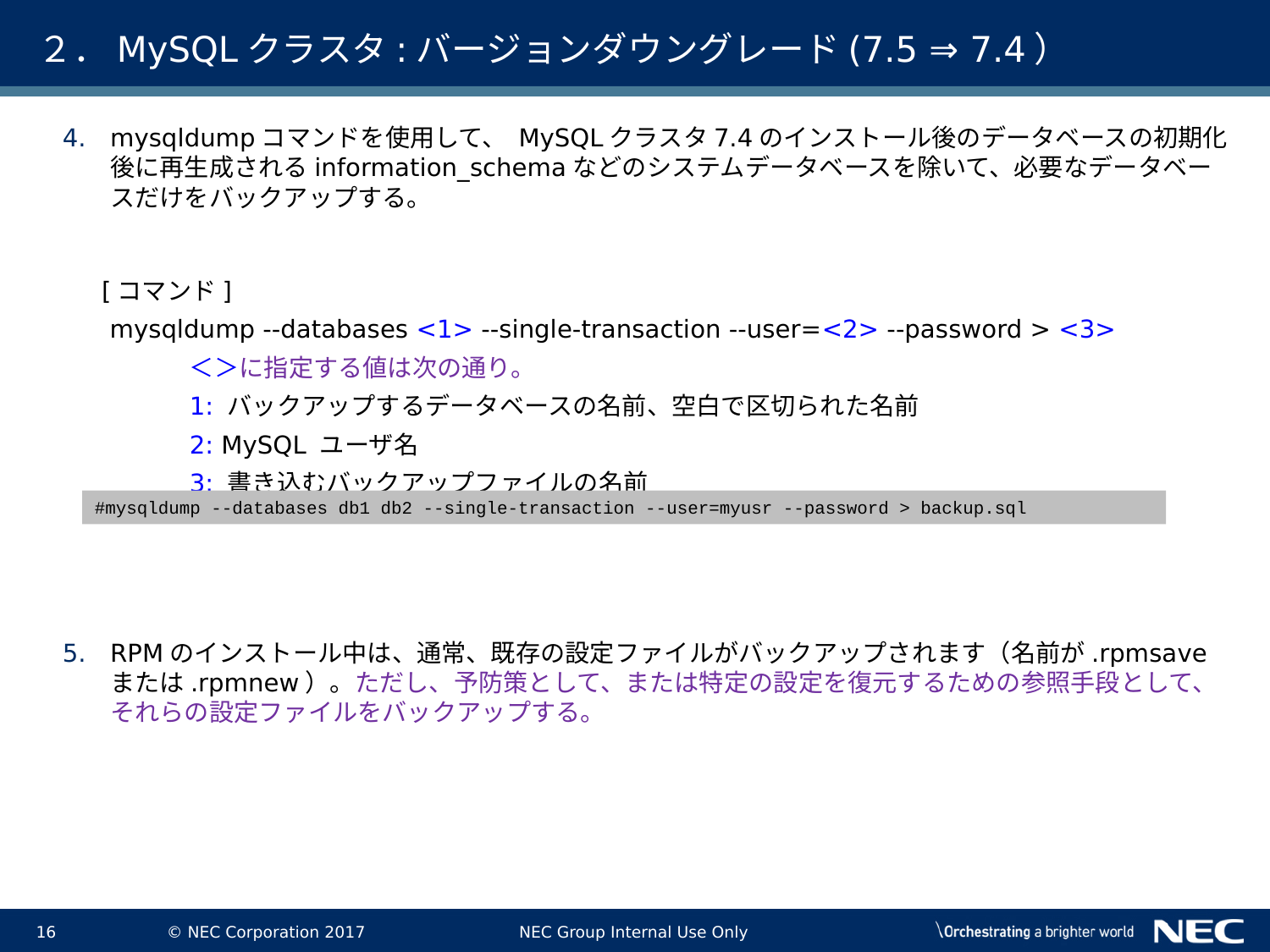

# ２．MySQLクラスタ:バージョンダウングレード(7.5 ⇒ 7.4）
mysqldumpコマンドを使用して、 MySQLクラスタ7.4のインストール後のデータベースの初期化後に再生成されるinformation_schemaなどのシステムデータベースを除いて、必要なデータベースだけをバックアップする。

     [コマンド]
      mysqldump --databases <1> --single-transaction --user=<2> --password > <3>
	＜＞に指定する値は次の通り。
	1: バックアップするデータベースの名前、空白で区切られた名前
	2: MySQL ユーザ名
	3: 書き込むバックアップファイルの名前

RPMのインストール中は、通常、既存の設定ファイルがバックアップされます（名前が.rpmsaveまたは.rpmnew）。ただし、予防策として、または特定の設定を復元するための参照手段として、それらの設定ファイルをバックアップする。

#mysqldump --databases db1 db2 --single-transaction --user=myusr --password > backup.sql